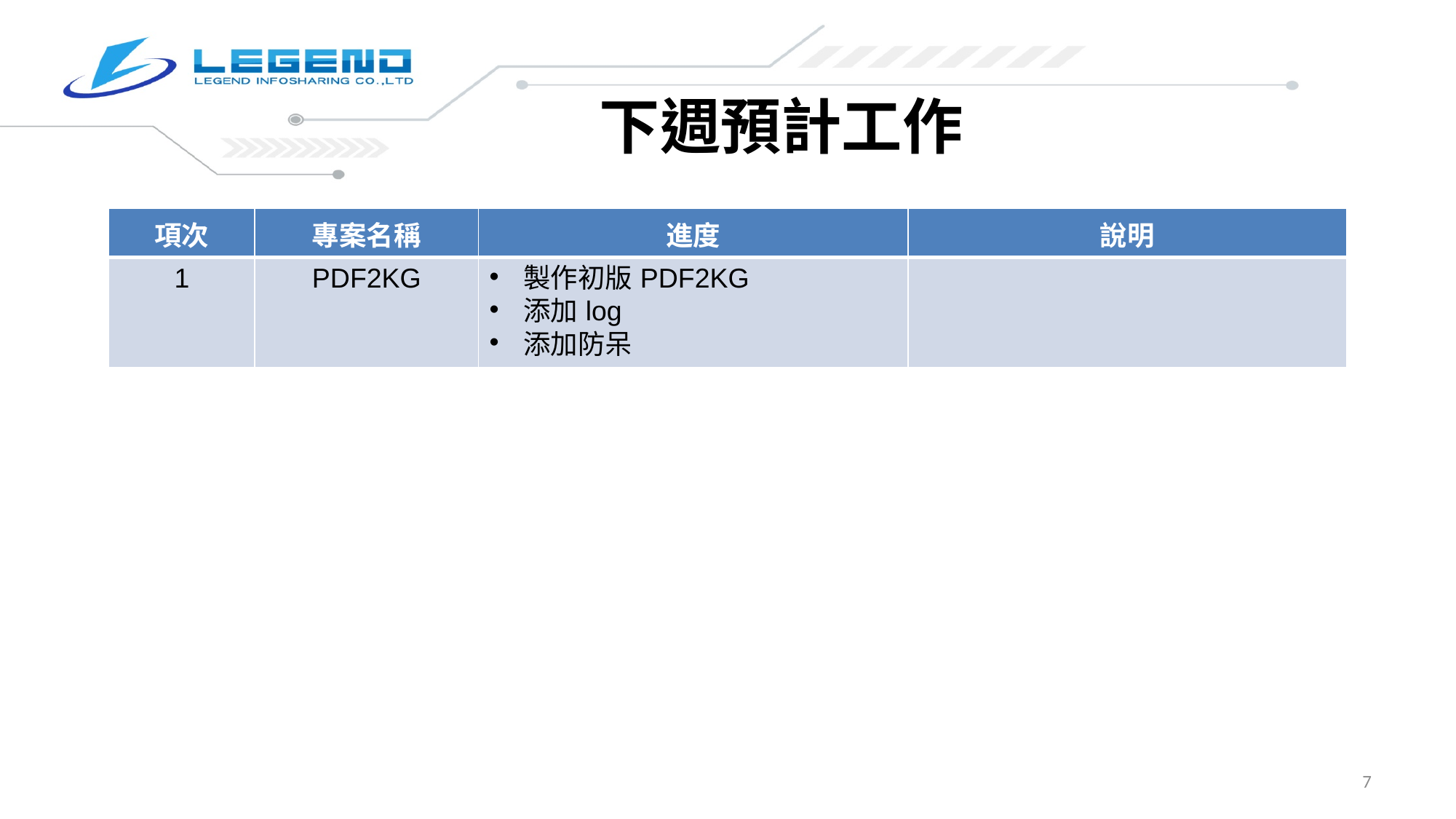

# 下週預計工作
| 項次 | 專案名稱 | 進度 | 說明 |
| --- | --- | --- | --- |
| 1 | PDF2KG | 製作初版PDF2KG 添加log 添加防呆 |  |
7